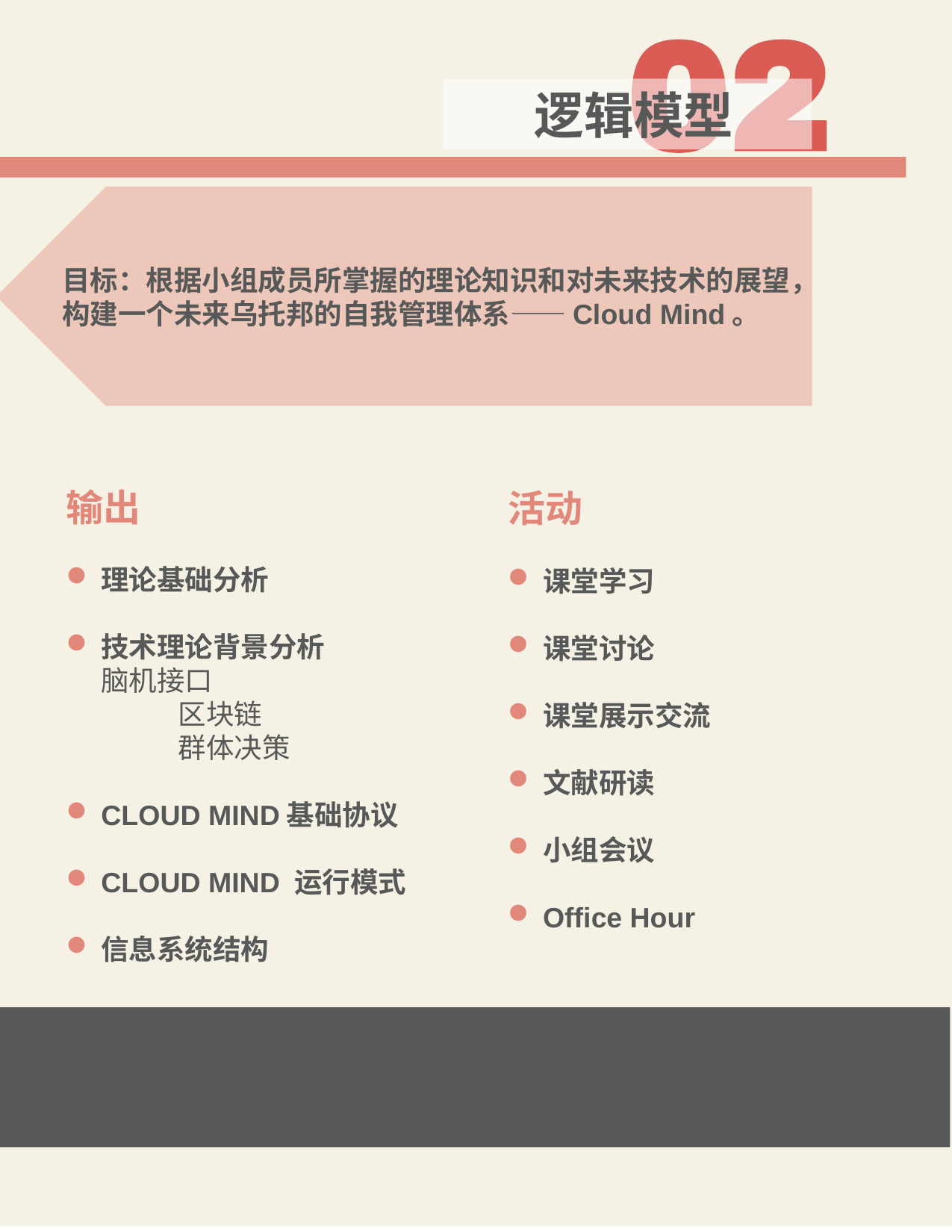

02
      逻辑模型

目标：根据小组成员所掌握的理论知识和对未来技术的展望，构建一个未来乌托邦的自我管理体系——Cloud Mind。
输出

理论基础分析

技术理论背景分析
	脑机接口
	区块链
	群体决策

CLOUD MIND基础协议

CLOUD MIND 运行模式

信息系统结构
活动

课堂学习

课堂讨论

课堂展示交流

文献研读

小组会议

Office Hour